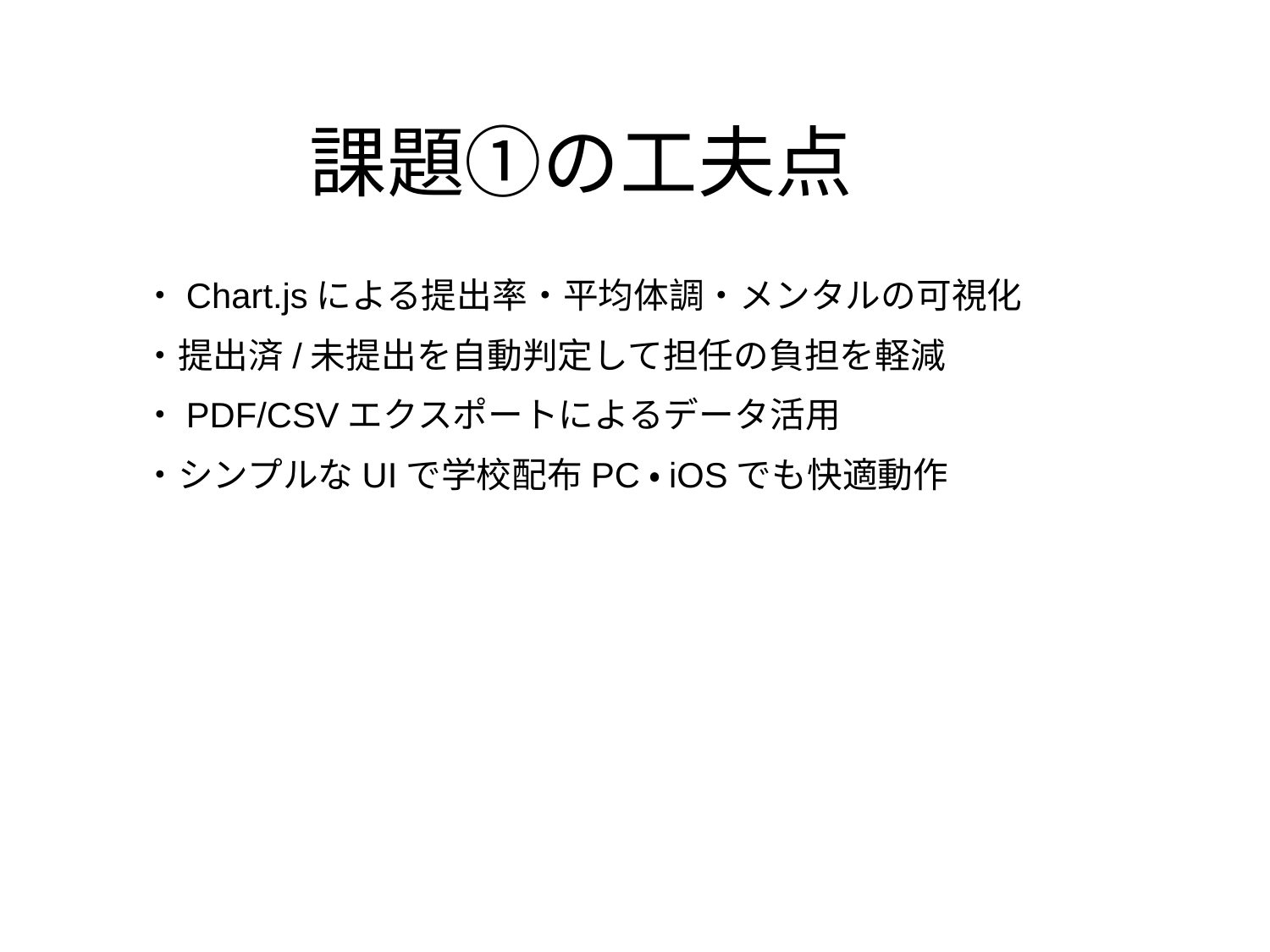

課題①の工夫点

・Chart.jsによる提出率・平均体調・メンタルの可視化
・提出済/未提出を自動判定して担任の負担を軽減
・PDF/CSVエクスポートによるデータ活用
・シンプルなUIで学校配布PC・iOSでも快適動作